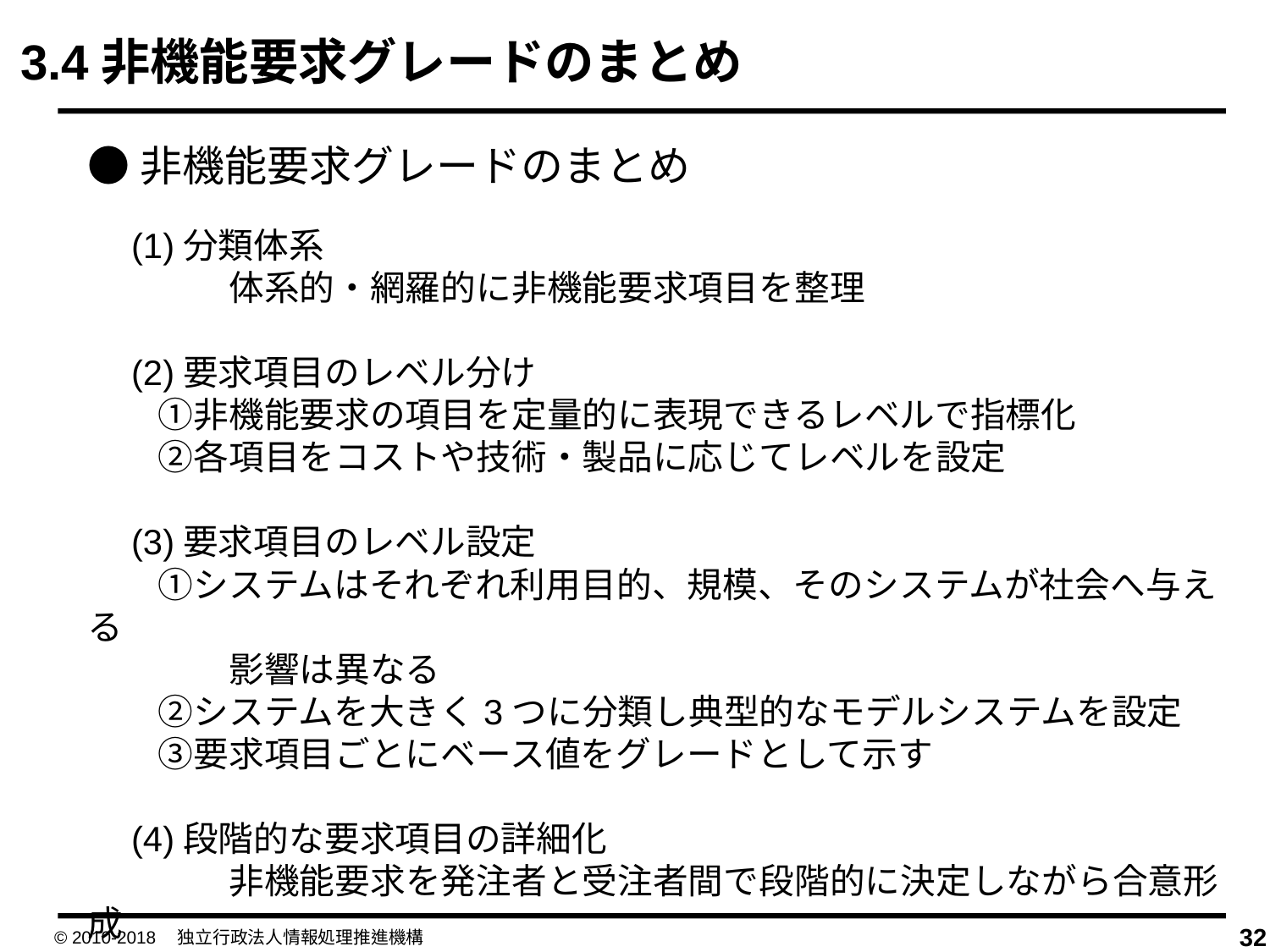

3.4非機能要求グレードのまとめ
●非機能要求グレードのまとめ

　(1)分類体系
　　　　体系的・網羅的に非機能要求項目を整理

　(2)要求項目のレベル分け
　　①非機能要求の項目を定量的に表現できるレベルで指標化
　　②各項目をコストや技術・製品に応じてレベルを設定

　(3)要求項目のレベル設定
　　①システムはそれぞれ利用目的、規模、そのシステムが社会へ与える　　
　　　　影響は異なる
　　②システムを大きく3つに分類し典型的なモデルシステムを設定
　　③要求項目ごとにベース値をグレードとして示す

　(4)段階的な要求項目の詳細化
　　　　非機能要求を発注者と受注者間で段階的に決定しながら合意形成
© 2010-2018　独立行政法人情報処理推進機構